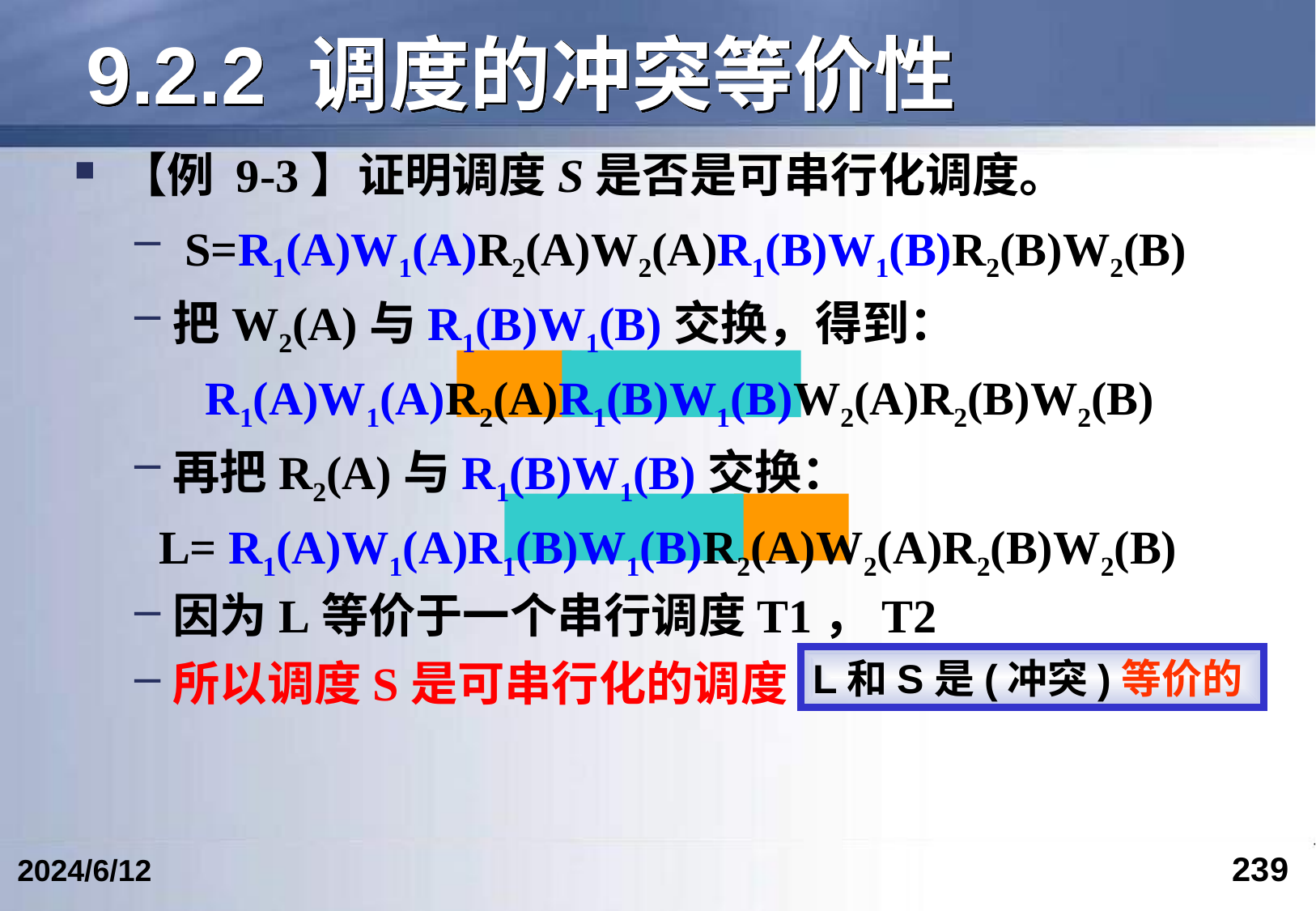

# 9.2.2 调度的冲突等价性
【例 9-3】证明调度S是否是可串行化调度。
 S=R1(A)W1(A)R2(A)W2(A)R1(B)W1(B)R2(B)W2(B)
把W2(A)与R1(B)W1(B)交换，得到：
      R1(A)W1(A)R2(A)R1(B)W1(B)W2(A)R2(B)W2(B)
再把R2(A)与R1(B)W1(B)交换：
  L= R1(A)W1(A)R1(B)W1(B)R2(A)W2(A)R2(B)W2(B)
因为L等价于一个串行调度T1，T2
所以调度S是可串行化的调度

L和S是(冲突)等价的
239
2024/6/12